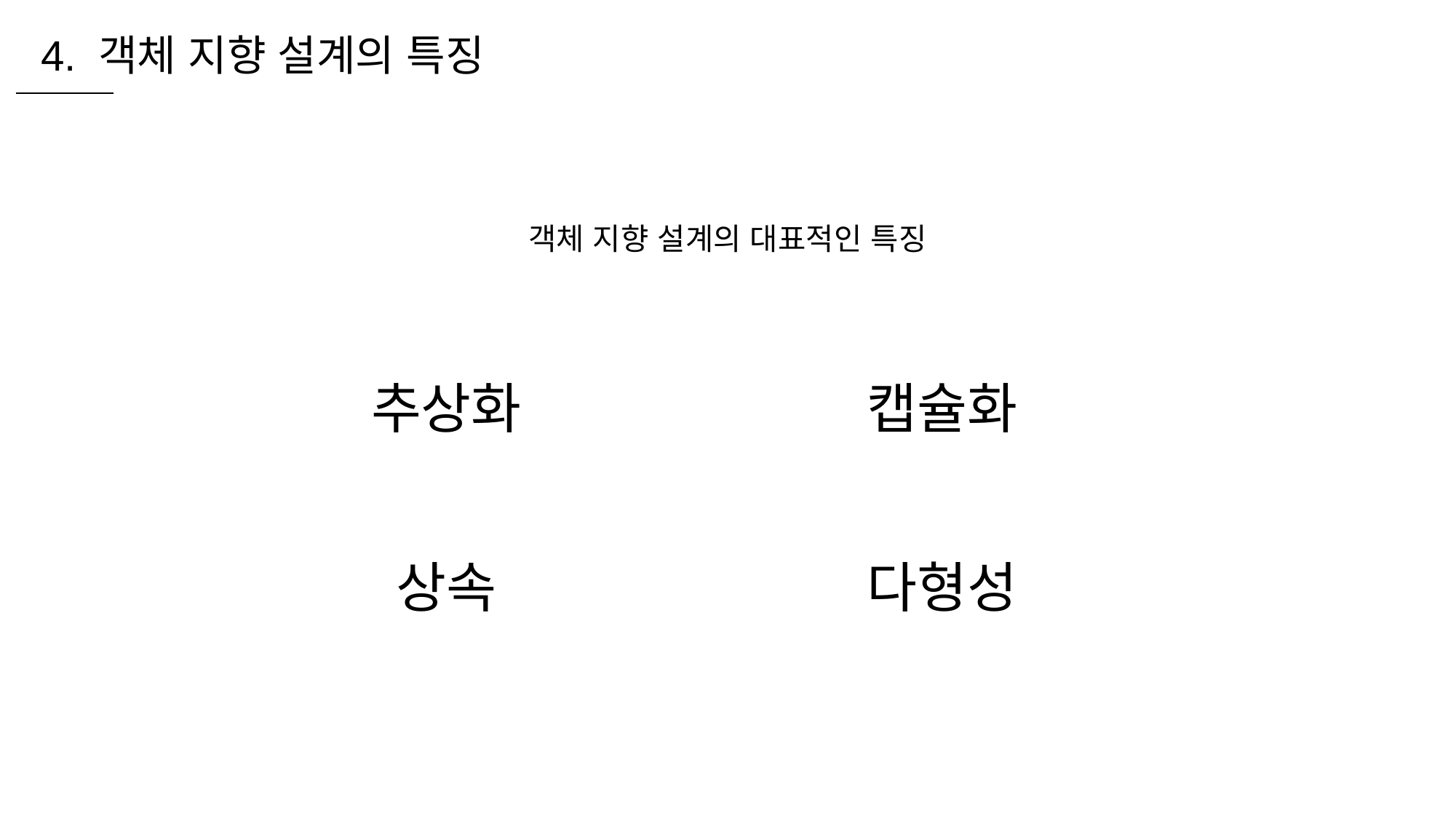

4. 객체 지향 설계의 특징
객체 지향 설계의 대표적인 특징
추상화
캡슐화
상속
다형성